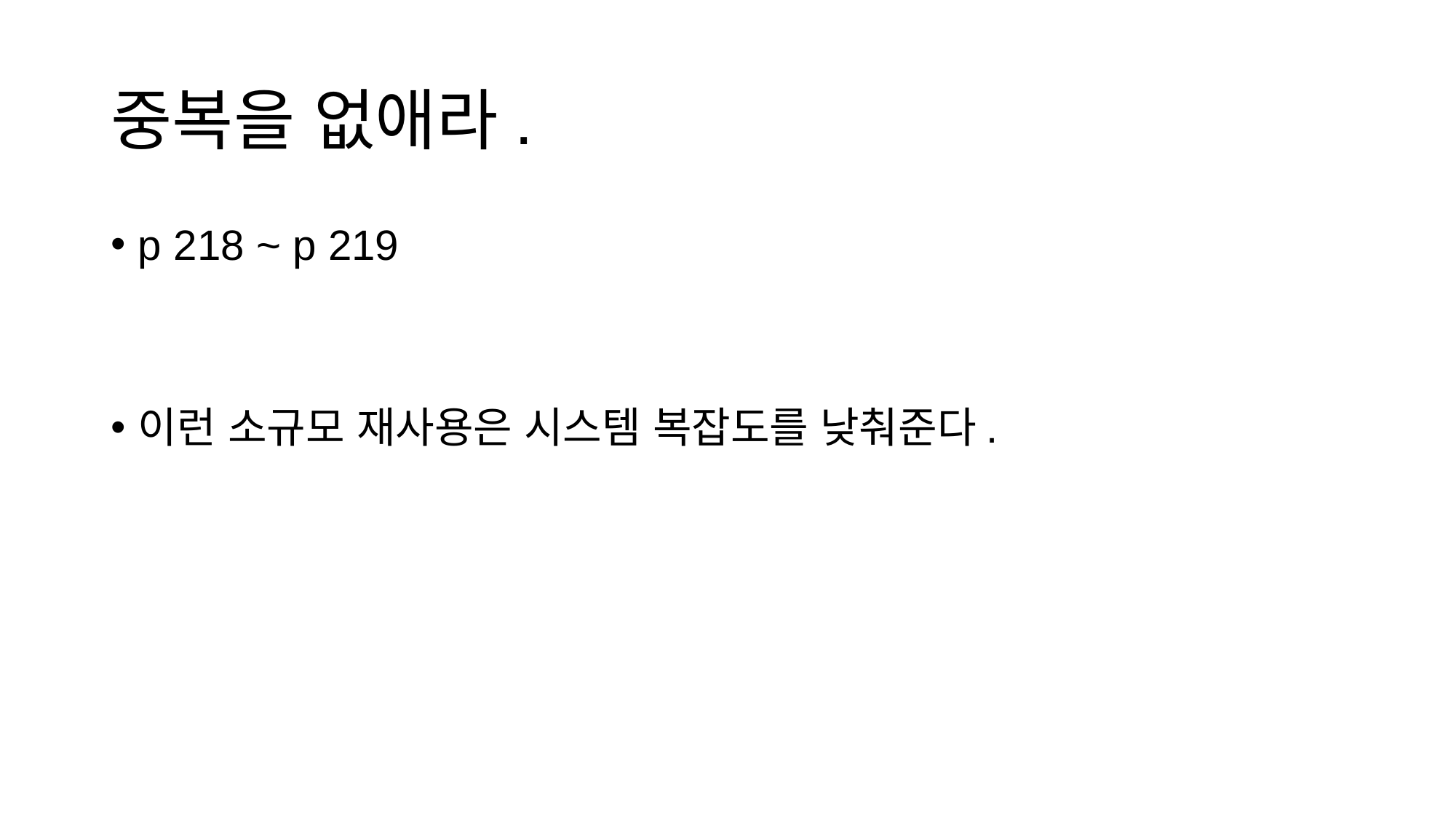

# 중복을 없애라.
p 218 ~ p 219

이런 소규모 재사용은 시스템 복잡도를 낮춰준다.